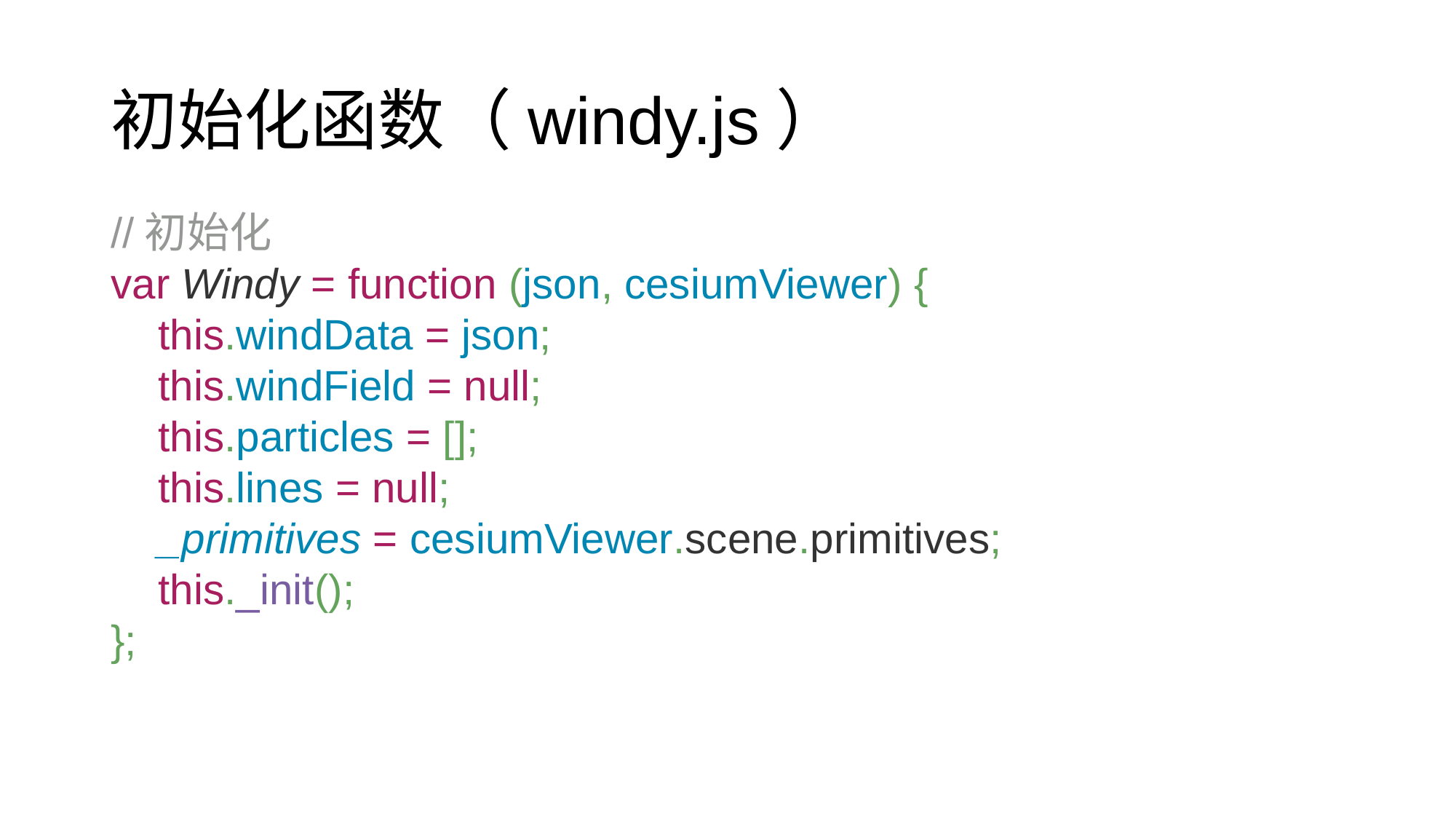

# 初始化函数（windy.js）
//初始化
var Windy = function (json, cesiumViewer) {
    this.windData = json;
    this.windField = null;
    this.particles = [];
    this.lines = null;
    _primitives = cesiumViewer.scene.primitives;
    this._init();
};